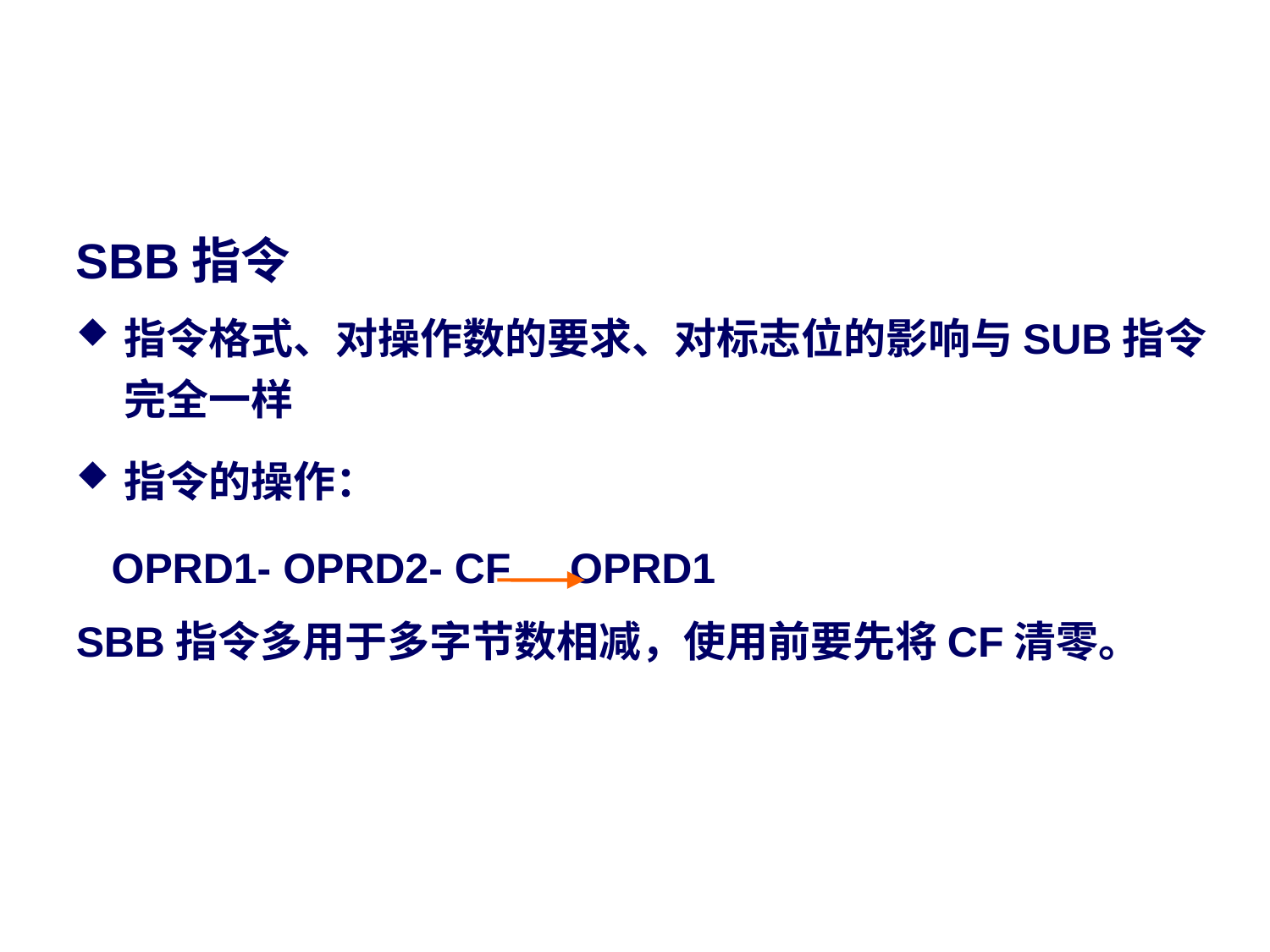

#
SBB指令
指令格式、对操作数的要求、对标志位的影响与SUB指令完全一样
指令的操作：
   OPRD1- OPRD2- CF     OPRD1
SBB指令多用于多字节数相减，使用前要先将CF清零。